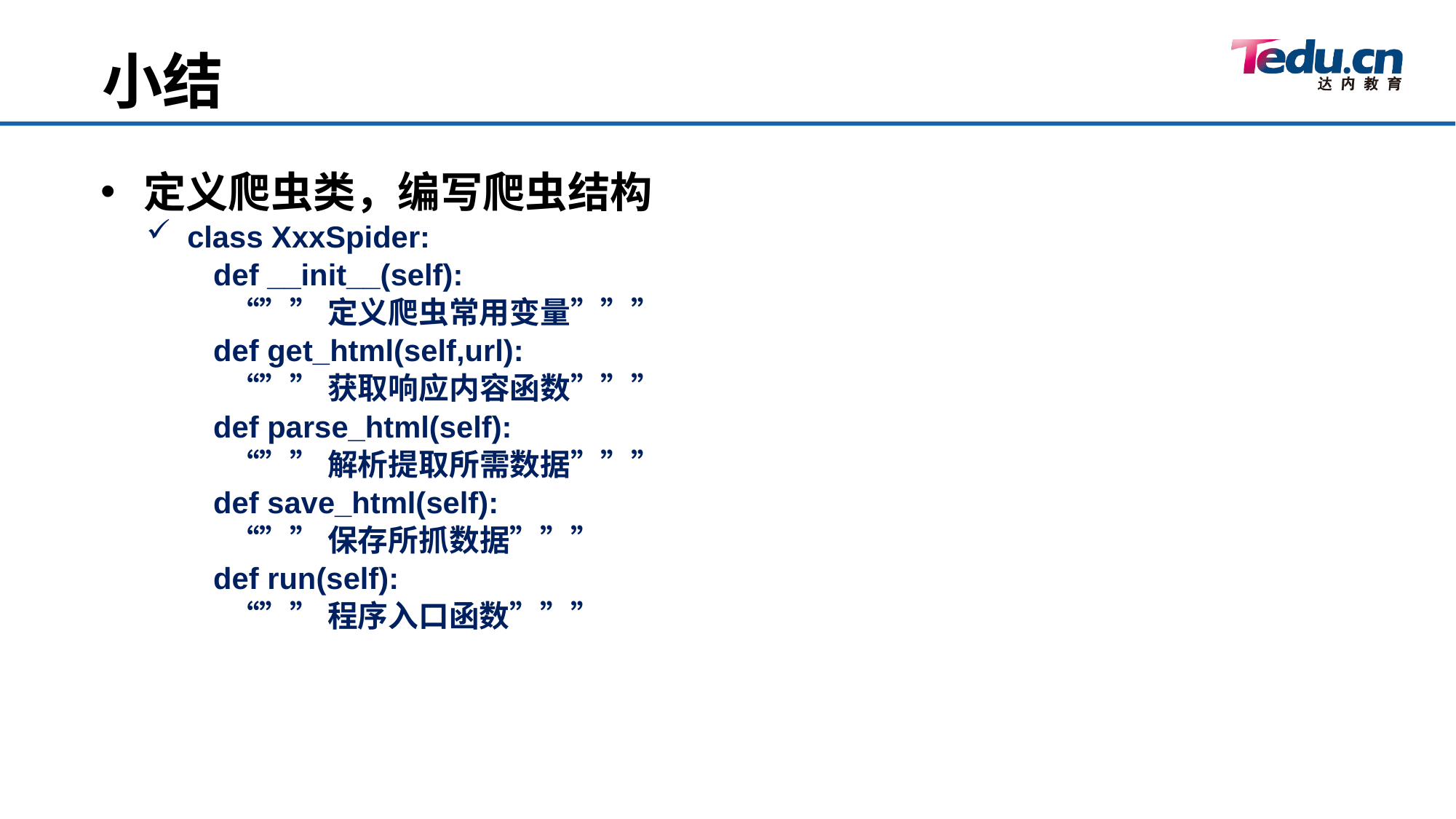

小结
定义爬虫类，编写爬虫结构
class XxxSpider:
        def __init__(self):
            “””定义爬虫常用变量”””
        def get_html(self,url):
            “””获取响应内容函数”””
        def parse_html(self):
            “””解析提取所需数据”””
        def save_html(self):
            “””保存所抓数据”””
        def run(self):
            “””程序入口函数”””